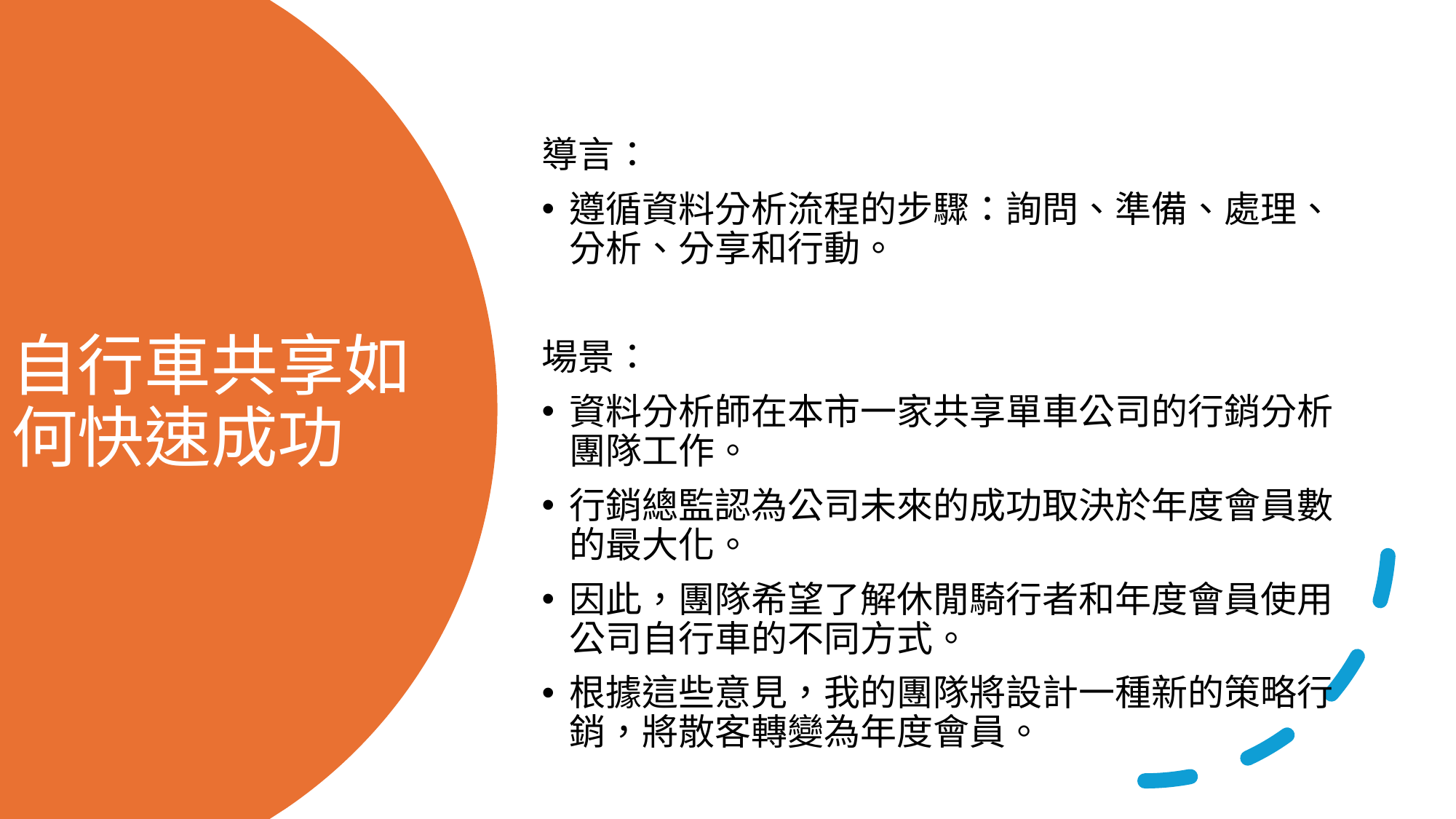

導言：
遵循資料分析流程的步驟：詢問、準備、處理、分析、分享和行動。

場景：
資料分析師在本市一家共享單車公司的行銷分析團隊工作。
行銷總監認為公司未來的成功取決於年度會員數的最大化。
因此，團隊希望了解休閒騎行者和年度會員使用公司自行車的不同方式。
根據這些意見，我的團隊將設計一種新的策略行銷，將散客轉變為年度會員。
# 自行車共享如何快速成功